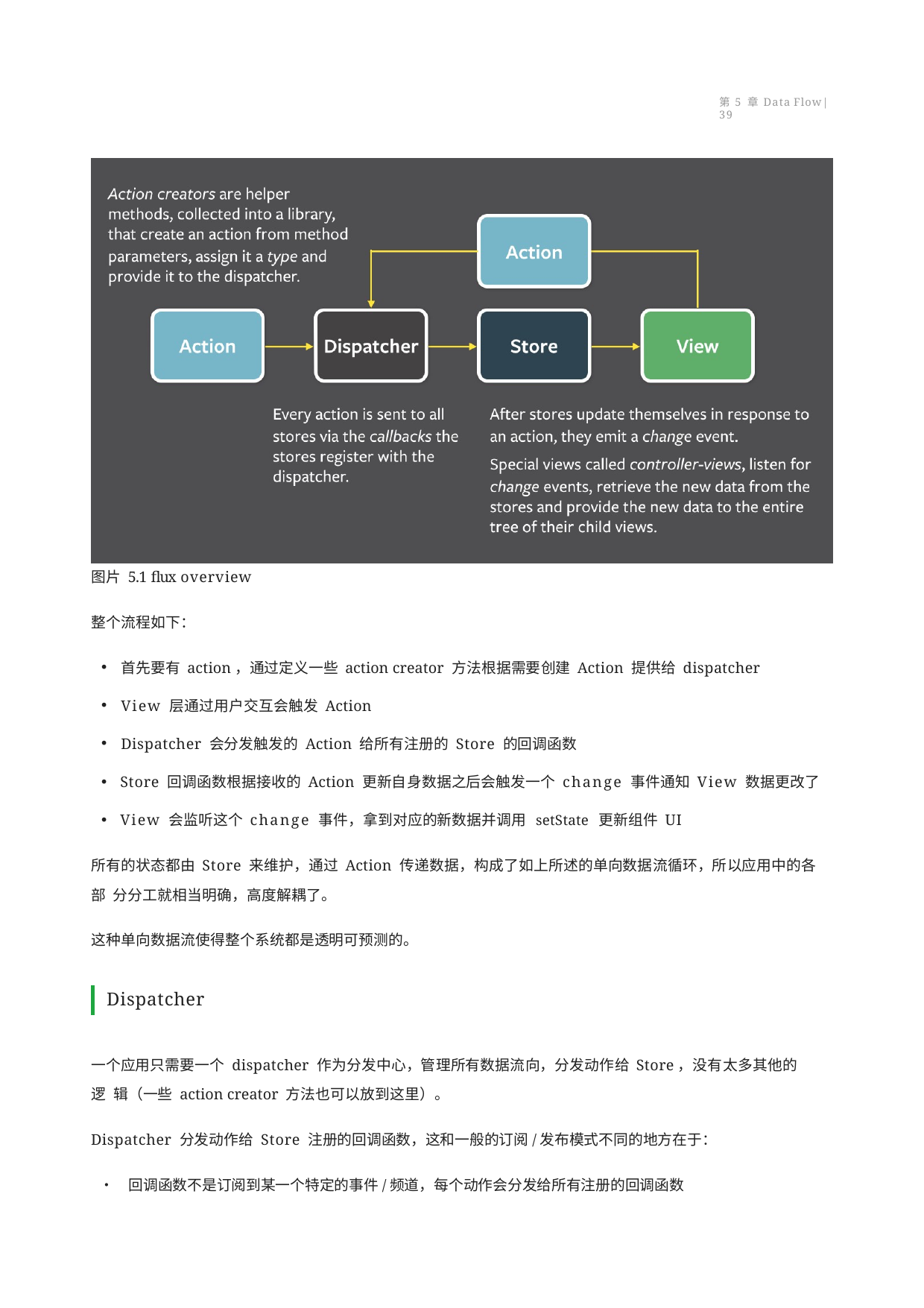

第 5 章 Data Flow | 39

图片 5.1 flux overview

整个流程如下：

首先要有 action，通过定义一些 action creator 方法根据需要创建 Action 提供给 dispatcher

View 层通过用户交互会触发 Action

Dispatcher 会分发触发的 Action 给所有注册的 Store 的回调函数

•  Store 回调函数根据接收的 Action 更新自身数据之后会触发一个 change 事件通知 View 数据更改了

•  View 会监听这个 change 事件，拿到对应的新数据并调用 setState 更新组件 UI

所有的状态都由 Store 来维护，通过 Action 传递数据，构成了如上所述的单向数据流循环，所以应用中的各部  分分工就相当明确，高度解耦了。

这种单向数据流使得整个系统都是透明可预测的。

Dispatcher

一个应用只需要一个 dispatcher 作为分发中心，管理所有数据流向，分发动作给 Store，没有太多其他的逻  辑（一些 action creator 方法也可以放到这里）。

Dispatcher 分发动作给 Store 注册的回调函数，这和一般的订阅/发布模式不同的地方在于：

•  回调函数不是订阅到某一个特定的事件/频道，每个动作会分发给所有注册的回调函数